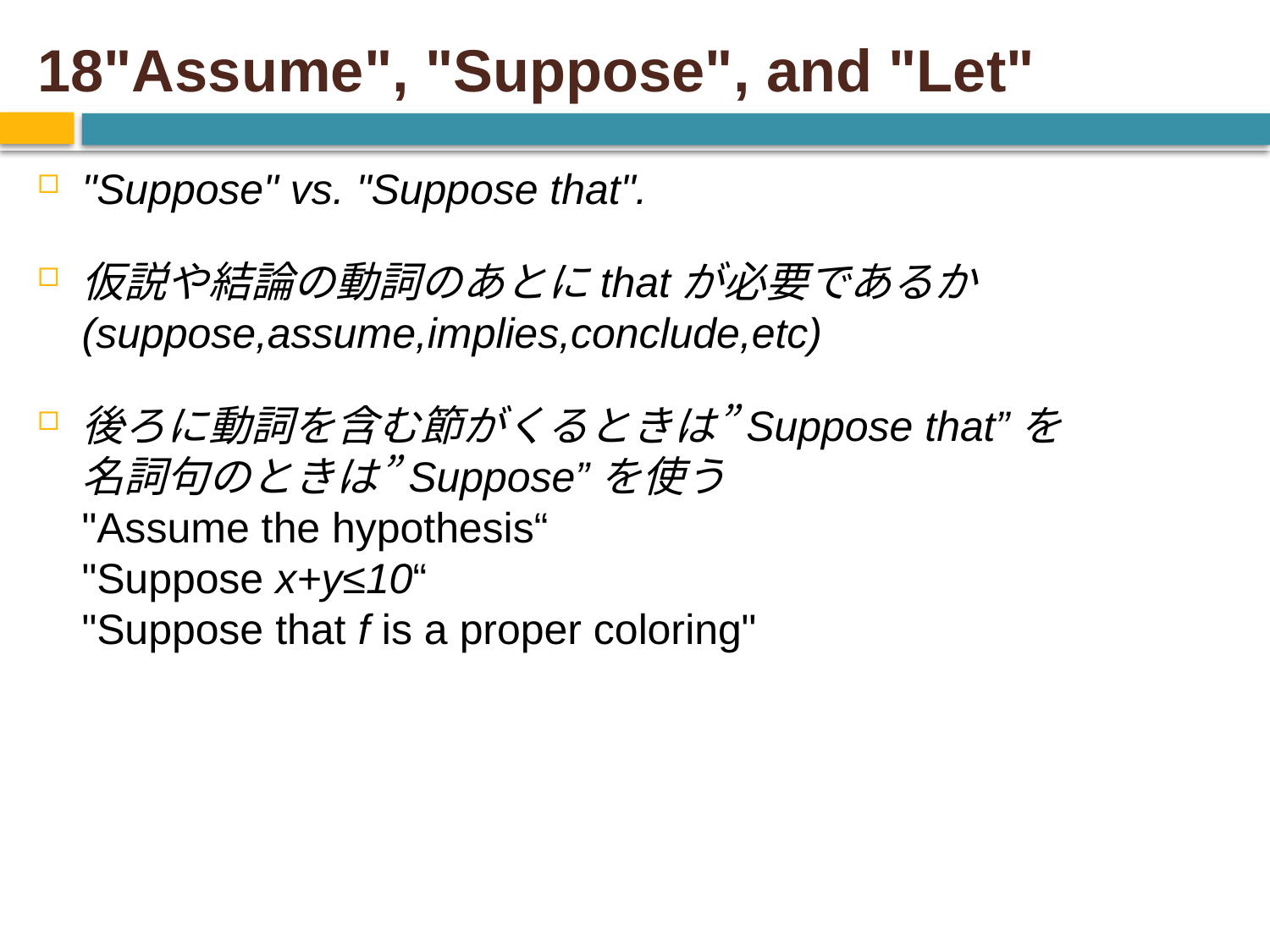

# 18"Assume", "Suppose", and "Let"
"Suppose" vs. "Suppose that".
仮説や結論の動詞のあとにthatが必要であるか
(suppose,assume,implies,conclude,etc)
後ろに動詞を含む節がくるときは”Suppose that”を
名詞句のときは”Suppose”を使う
"Assume the hypothesis“
"Suppose x+y≤10“
"Suppose that f is a proper coloring"